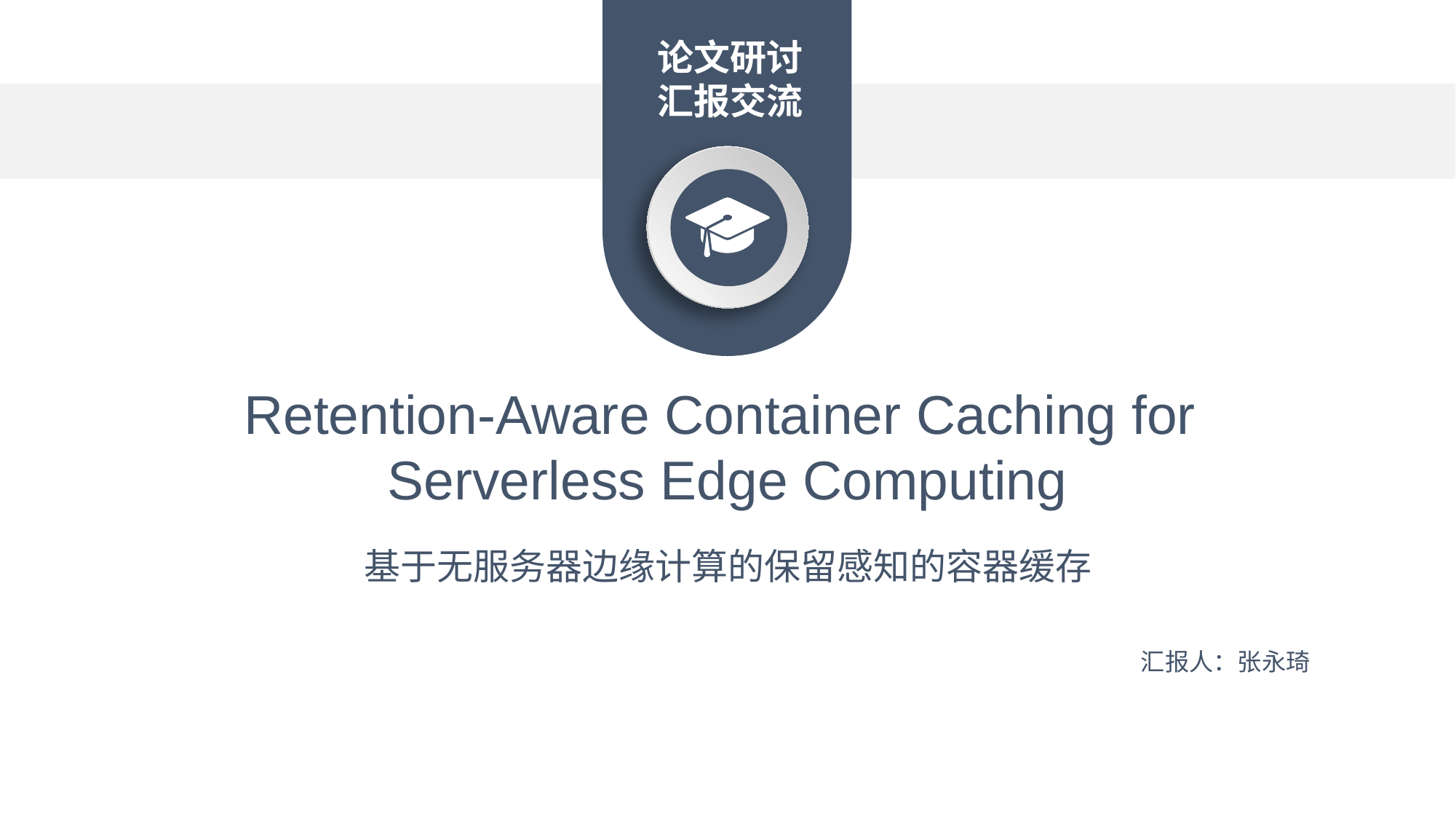

论文研讨汇报交流

Retention-Aware Container Caching for
Serverless Edge Computing
基于无服务器边缘计算的保留感知的容器缓存
汇报人：张永琦